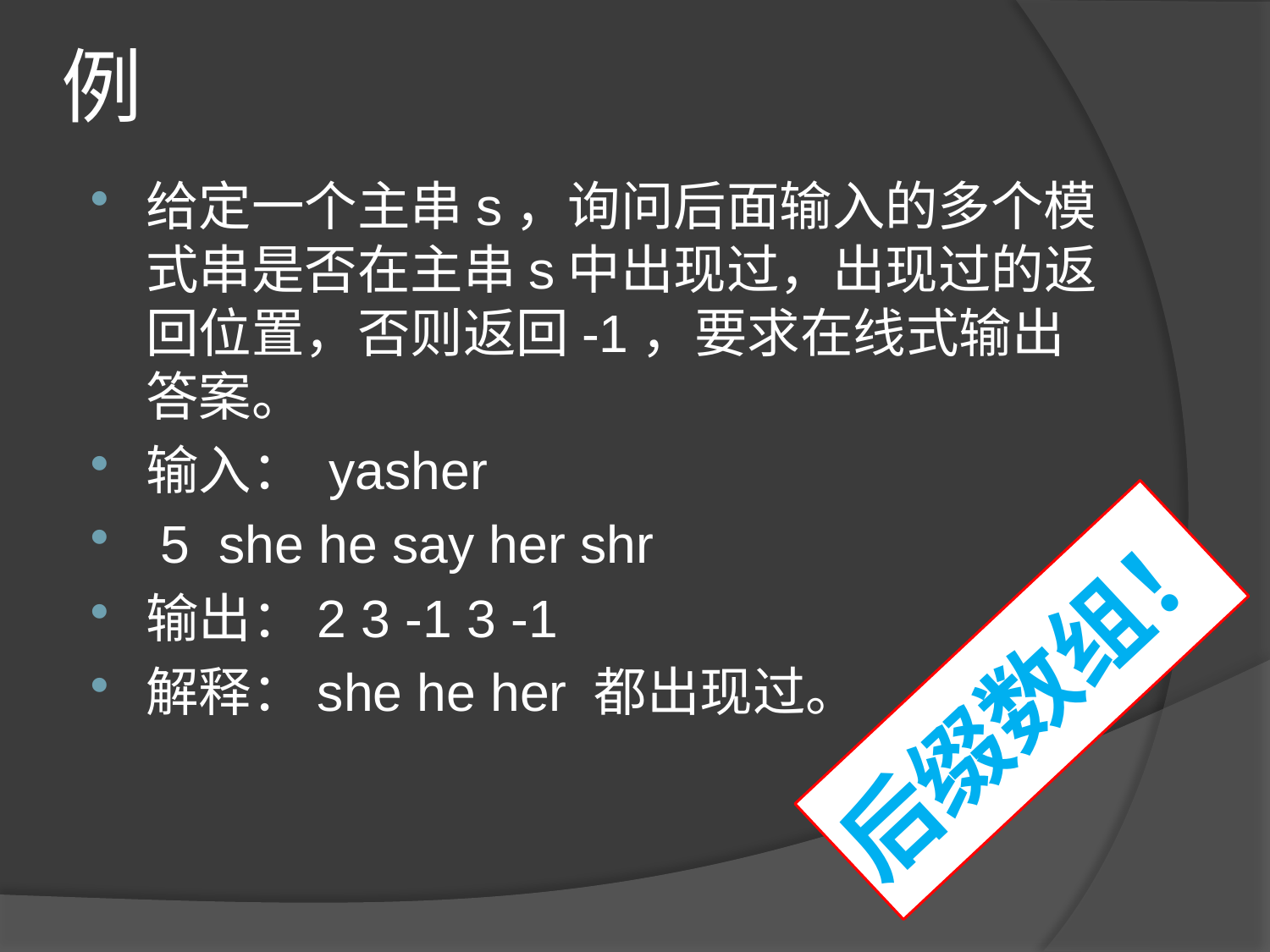

# 例
给定一个主串s，询问后面输入的多个模式串是否在主串s中出现过，出现过的返回位置，否则返回-1，要求在线式输出答案。
输入： yasher
 5  she he say her shr
输出：2 3 -1 3 -1
解释：she he her 都出现过。

后缀数组！